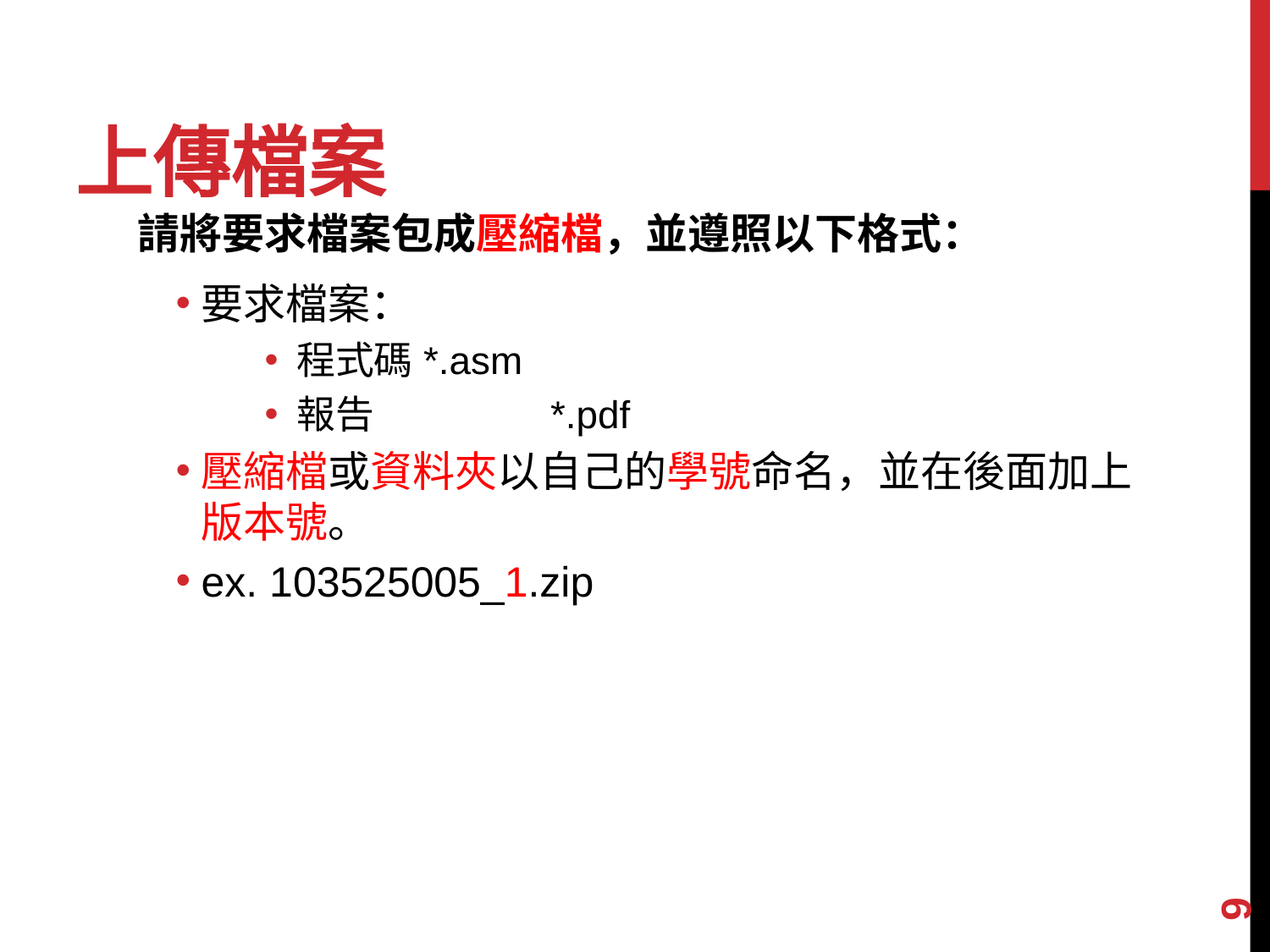

# 上傳檔案
請將要求檔案包成壓縮檔，並遵照以下格式：
要求檔案：
程式碼	*.asm
報告		*.pdf
壓縮檔或資料夾以自己的學號命名，並在後面加上版本號。
ex. 103525005_1.zip

9